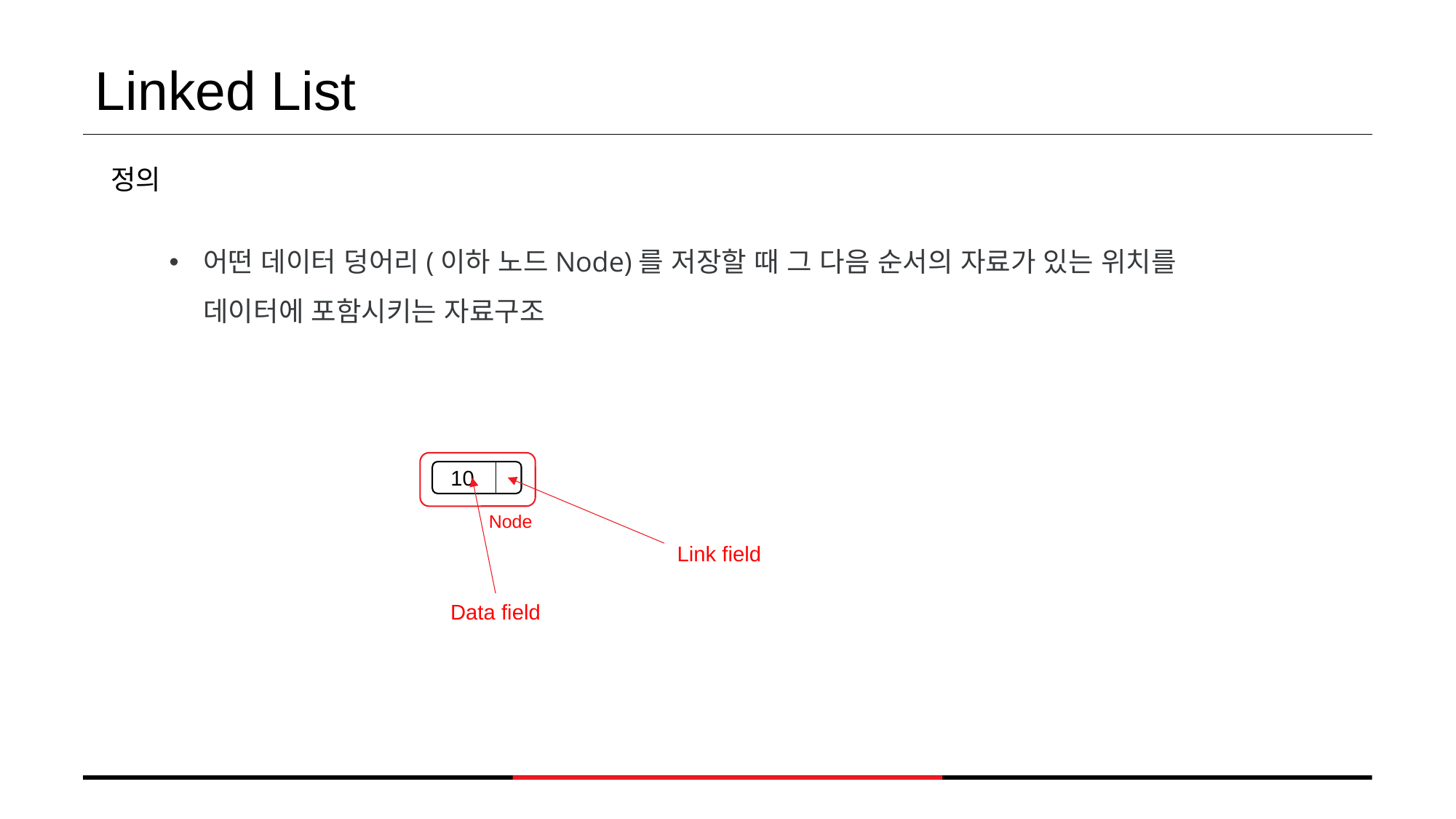

Linked List
정의
어떤 데이터 덩어리(이하 노드Node)를 저장할 때 그 다음 순서의 자료가 있는 위치를
데이터에 포함시키는 자료구조

 10
Node
Link field
Data field